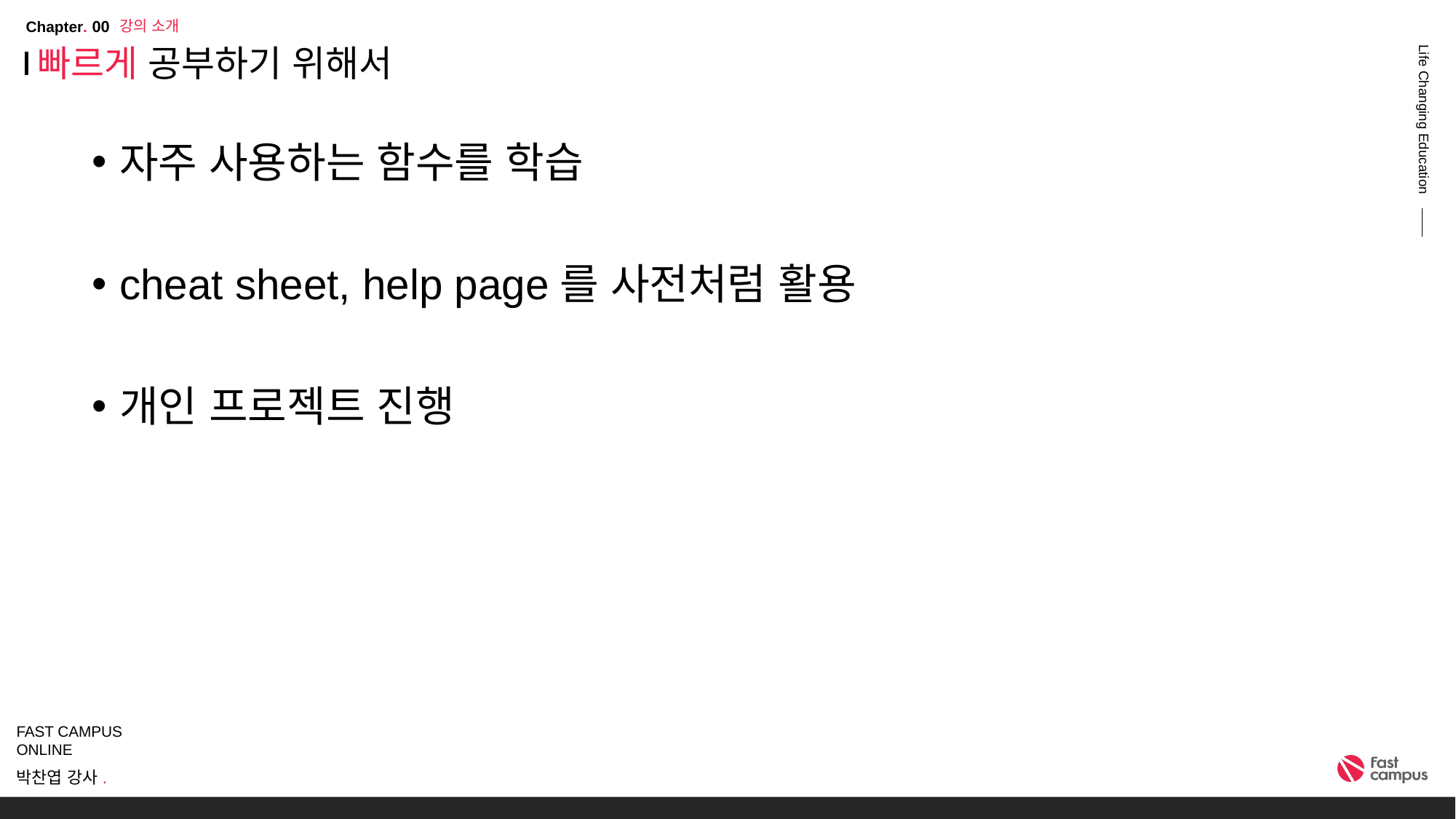

강의 소개
00
# 빠르게 공부하기 위해서
자주 사용하는 함수를 학습

cheat sheet, help page를 사전처럼 활용

개인 프로젝트 진행